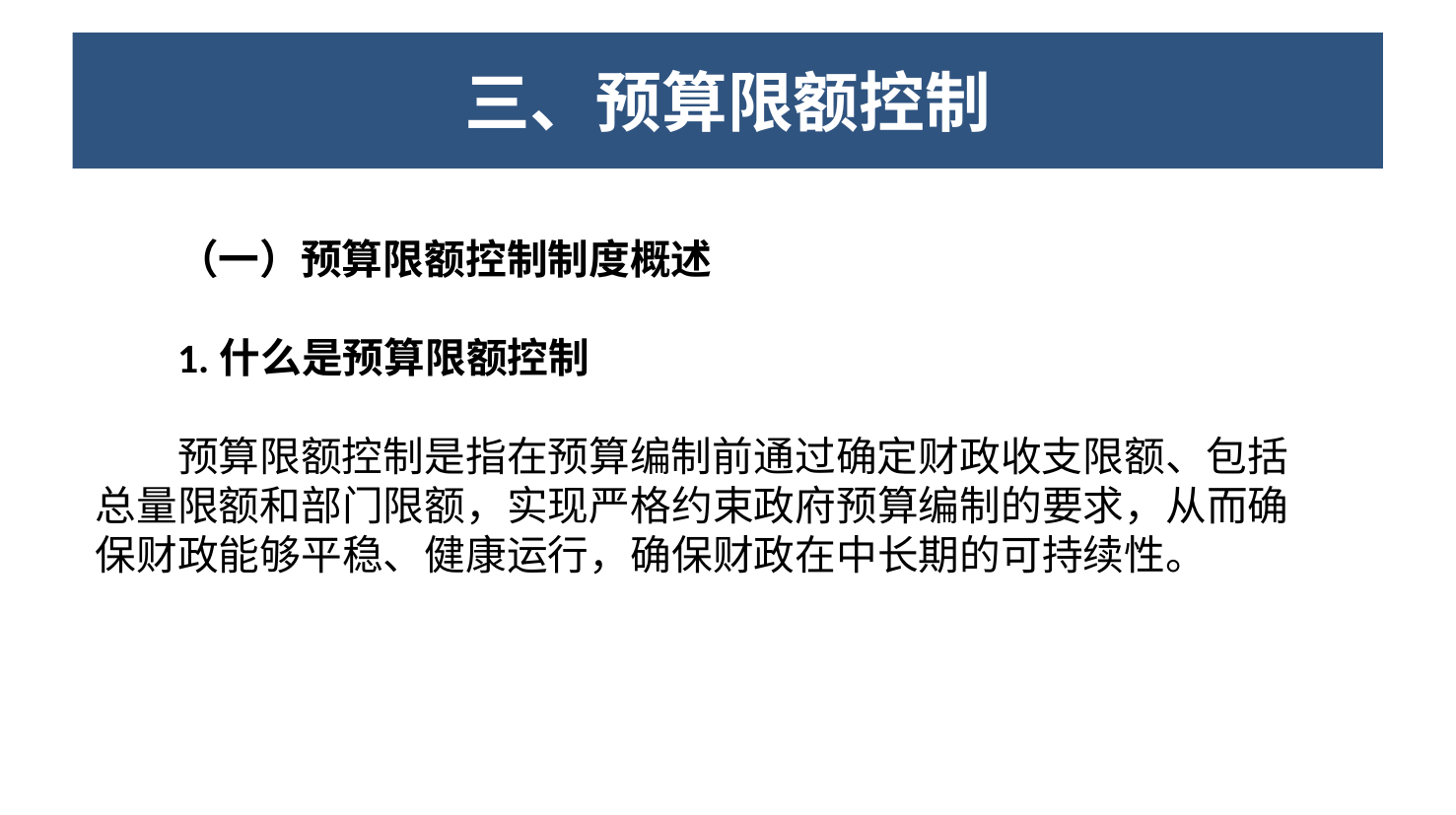

三、预算限额控制

# 三、预算限额控制
2.预算限额的类型

（一）预算限额控制制度概述

1.什么是预算限额控制

预算限额控制是指在预算编制前通过确定财政收支限额、包括总量限额和部门限额，实现严格约束政府预算编制的要求，从而确保财政能够平稳、健康运行，确保财政在中长期的可持续性。